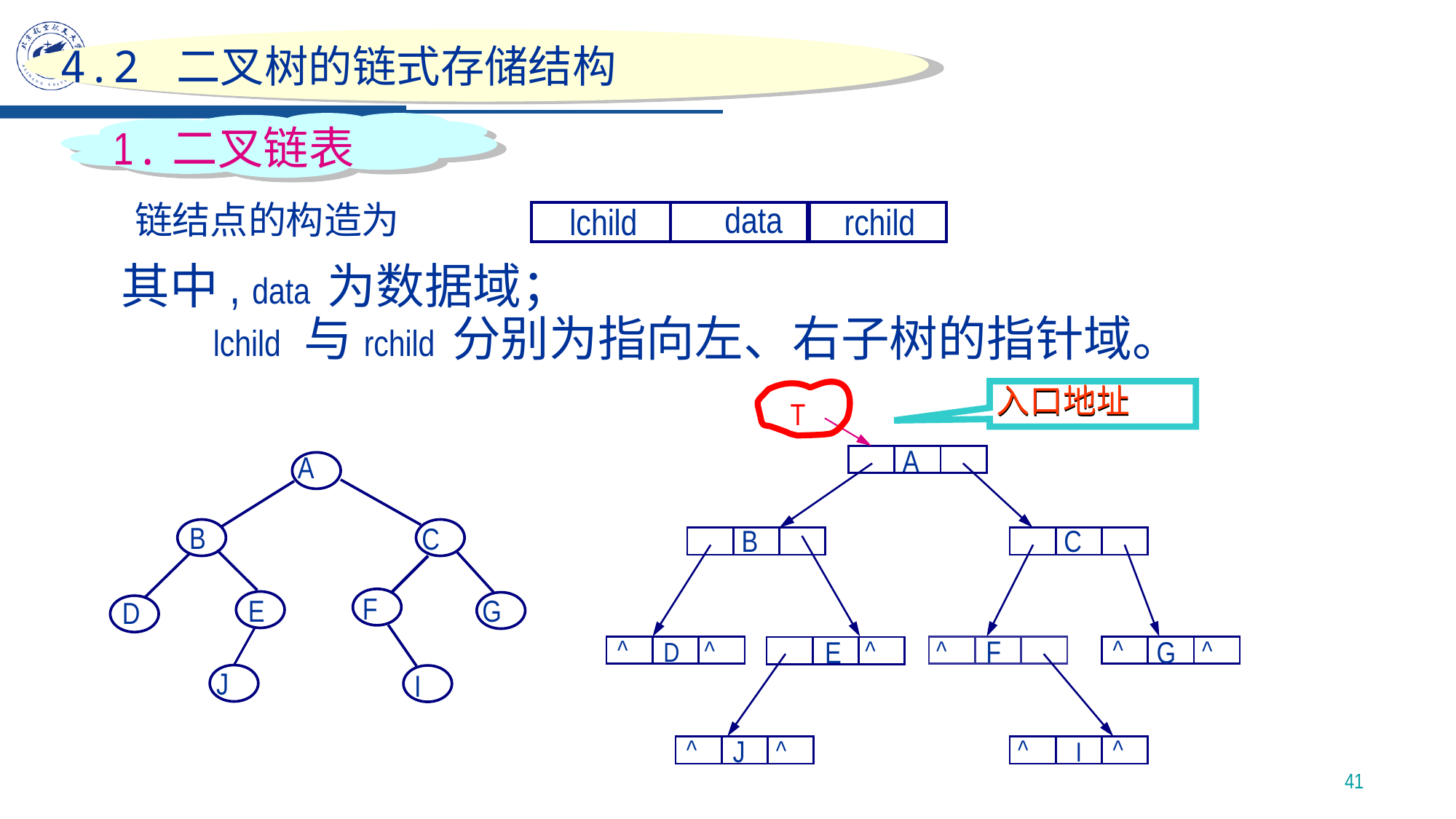

4.2 二叉树的链式存储结构

1.二叉链表
链结点的构造为
data
lchild

rchild

其中, data 为数据域；
           lchild 与rchild 分别为指向左、右子树的指针域。
入口地址

T

A

B
C

F
^
E
^
G
^
^
^
^
D

J
^
^
^
^
I

A

B
C

F
E
G
D

J
I

41